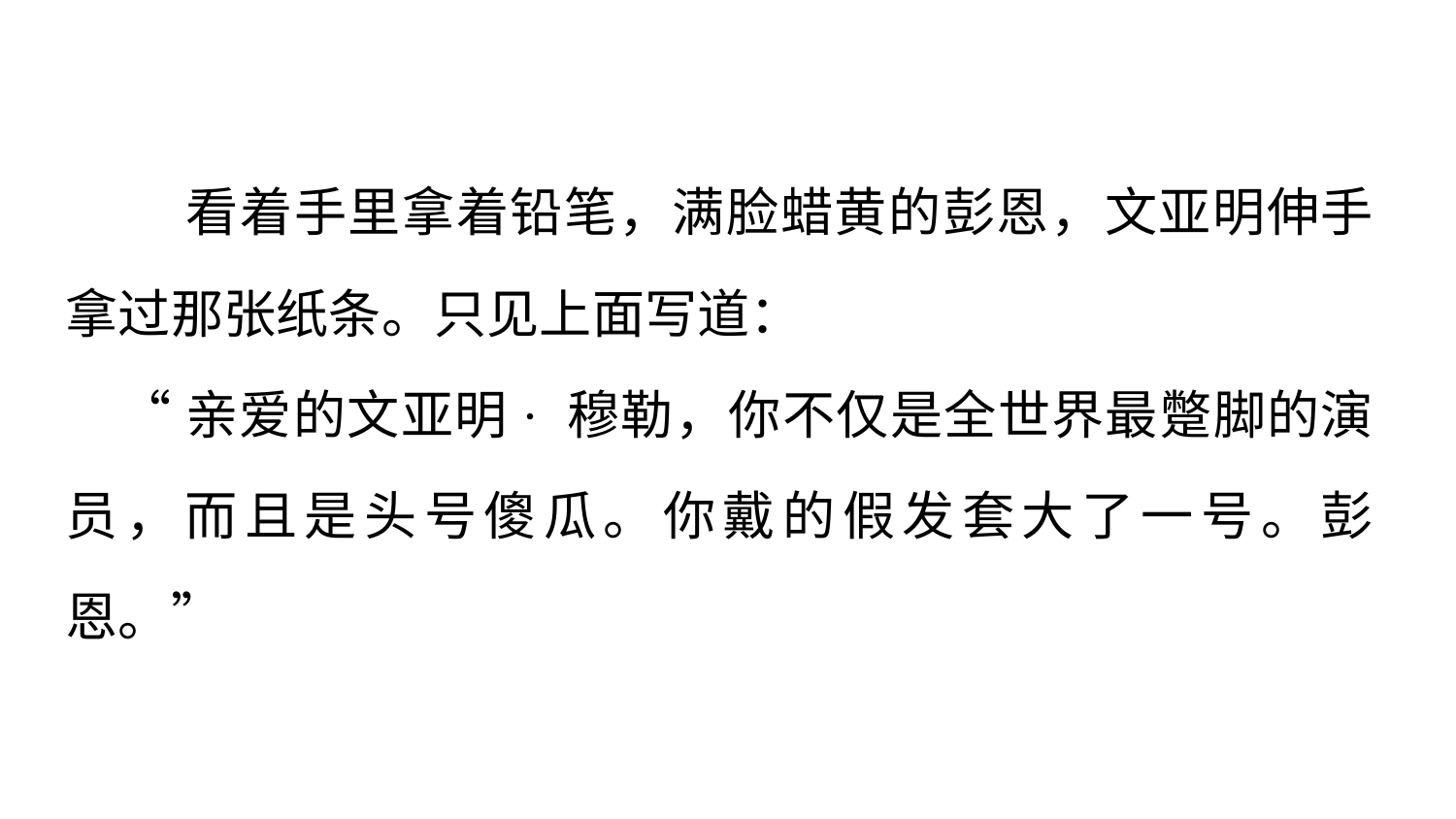

看着手里拿着铅笔，满脸蜡黄的彭恩，文亚明伸手拿过那张纸条。只见上面写道：
    “亲爱的文亚明· 穆勒，你不仅是全世界最蹩脚的演员，而且是头号傻瓜。你戴的假发套大了一号。彭恩。”